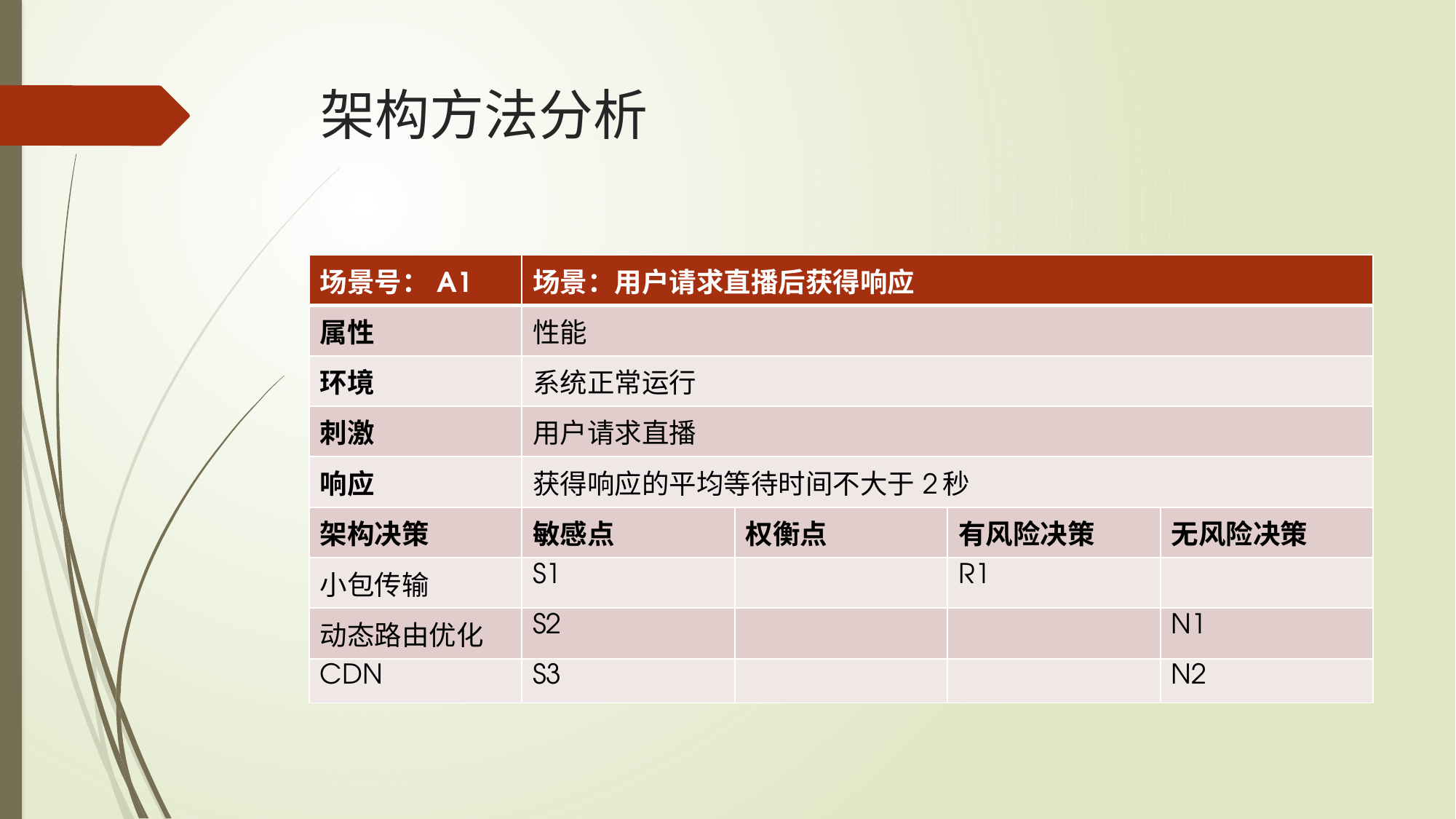

# 架构方法分析
| 场景号：A1 | 场景：用户请求直播后获得响应 |  |  |  |
| --- | --- | --- | --- | --- |
| 属性 | 性能 |  |  |  |
| 环境 | 系统正常运行 |  |  |  |
| 刺激 | 用户请求直播 |  |  |  |
| 响应 | 获得响应的平均等待时间不大于2秒 |  |  |  |
| 架构决策 | 敏感点 | 权衡点 | 有风险决策 | 无风险决策 |
| 小包传输 | S1 |  | R1 |  |
| 动态路由优化 | S2 |  |  | N1 |
| CDN | S3 |  |  | N2 |